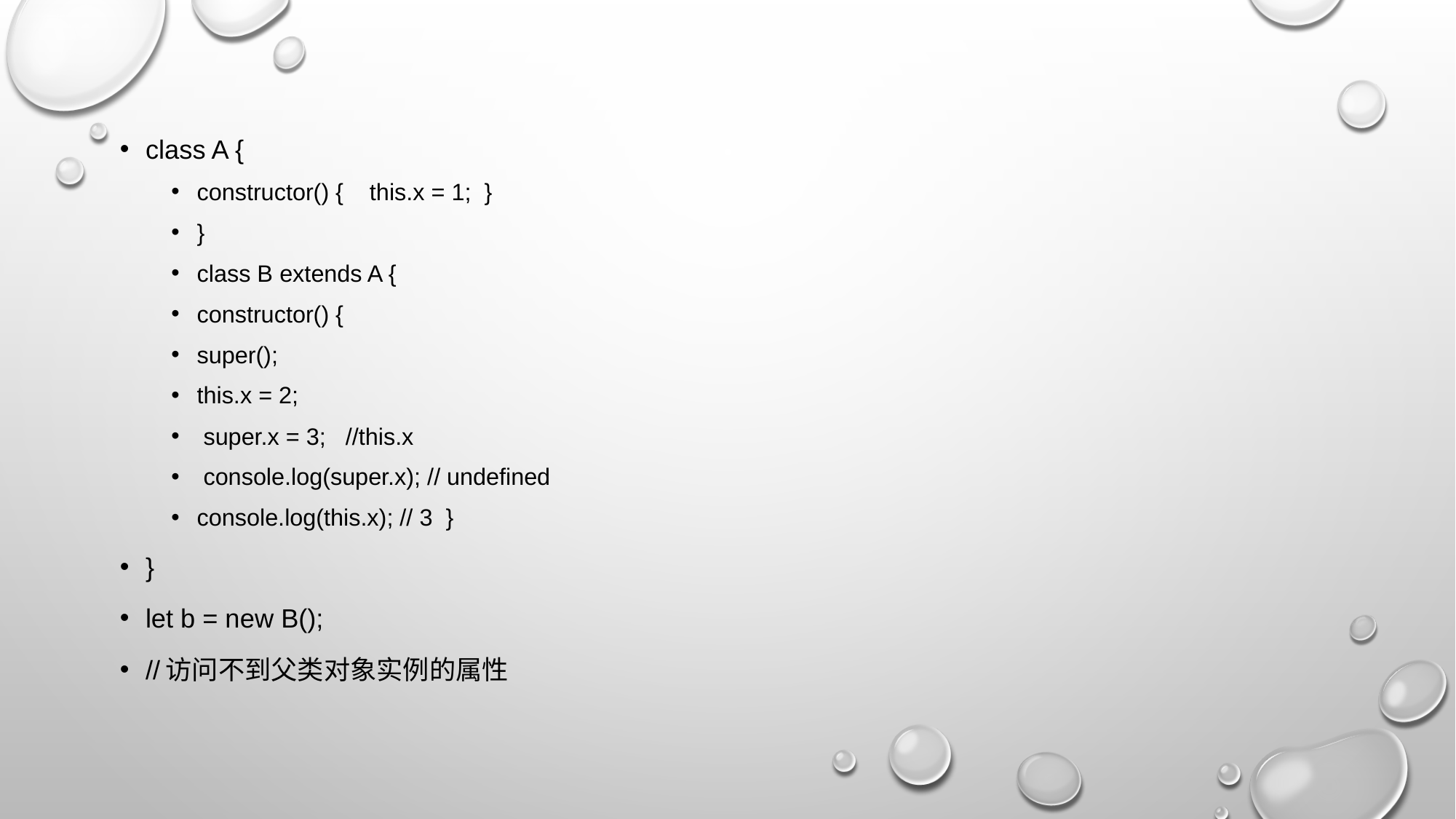

class A {
constructor() {    this.x = 1;  }
}
class B extends A {
constructor() {
super();
this.x = 2;
 super.x = 3;   //this.x
 console.log(super.x); // undefined
console.log(this.x); // 3  }
}
let b = new B();
//访问不到父类对象实例的属性